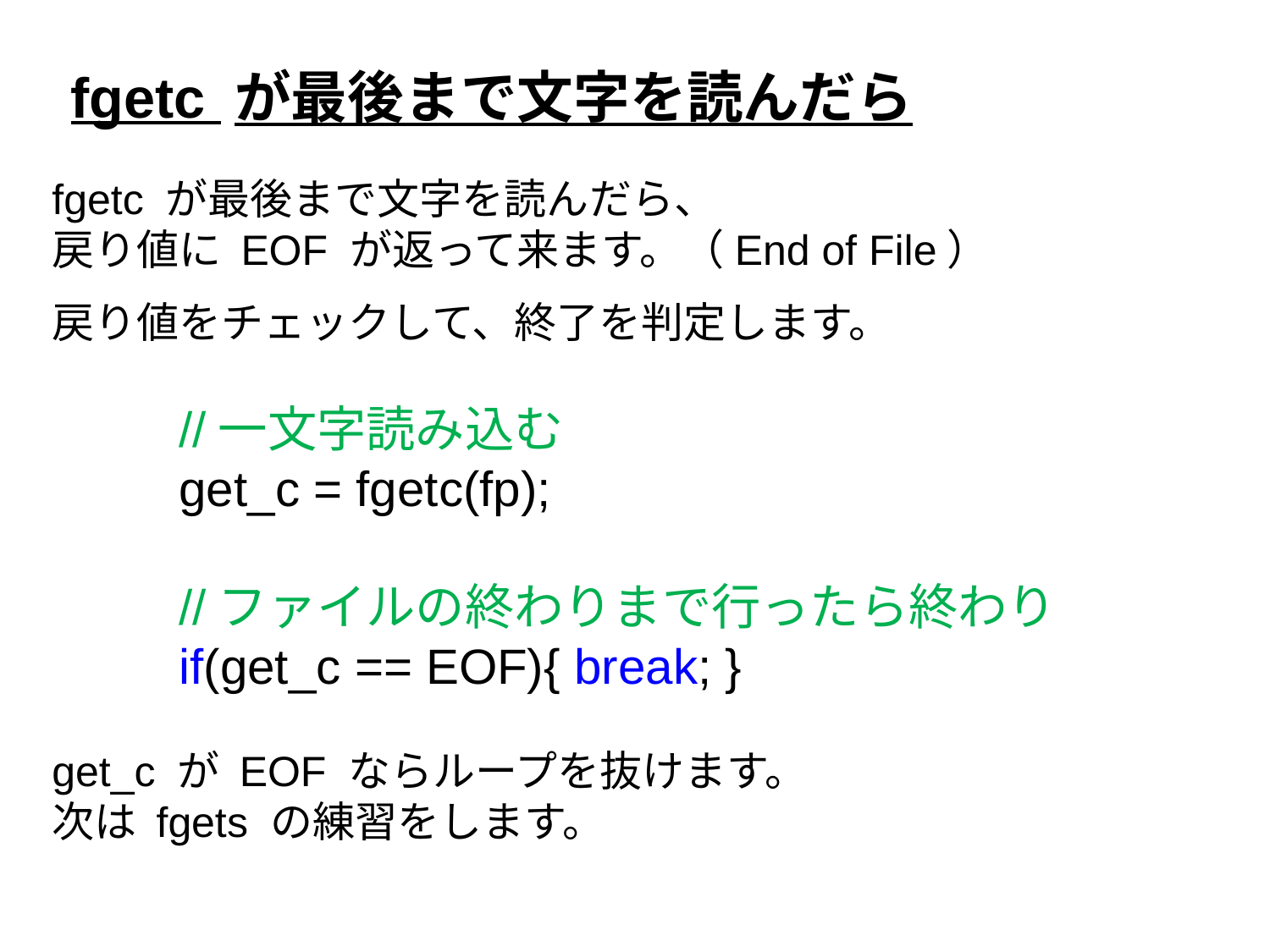

fgetc が最後まで文字を読んだら
fgetc が最後まで文字を読んだら、
戻り値に EOF が返って来ます。（End of File）

戻り値をチェックして、終了を判定します。

	//一文字読み込む
	get_c = fgetc(fp);

	//ファイルの終わりまで行ったら終わり
	if(get_c == EOF){ break; }

get_c が EOF ならループを抜けます。
次は fgets の練習をします。